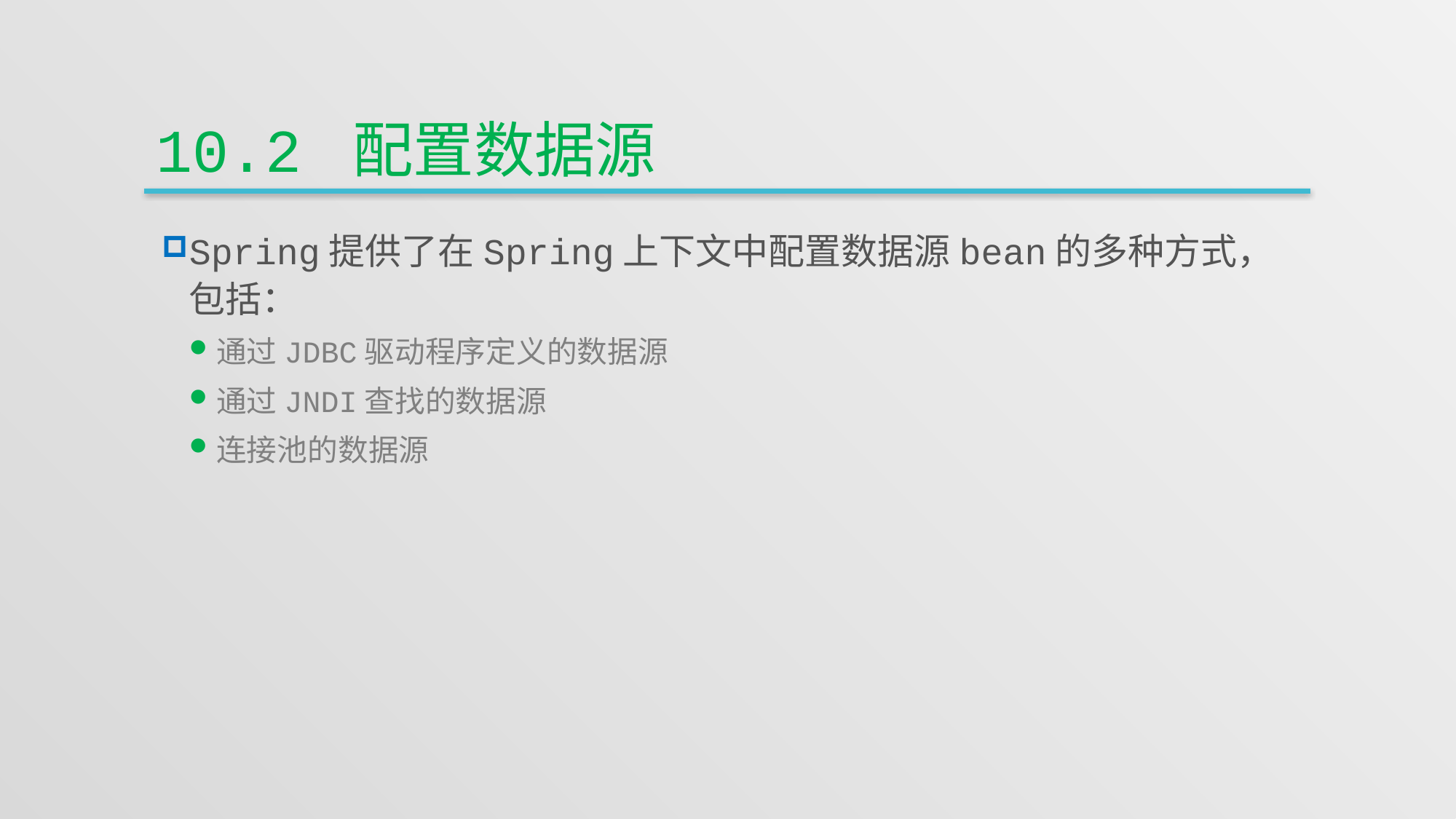

# 10.2 配置数据源
Spring提供了在Spring上下文中配置数据源bean的多种方式，包括：
通过JDBC驱动程序定义的数据源
通过JNDI查找的数据源
连接池的数据源